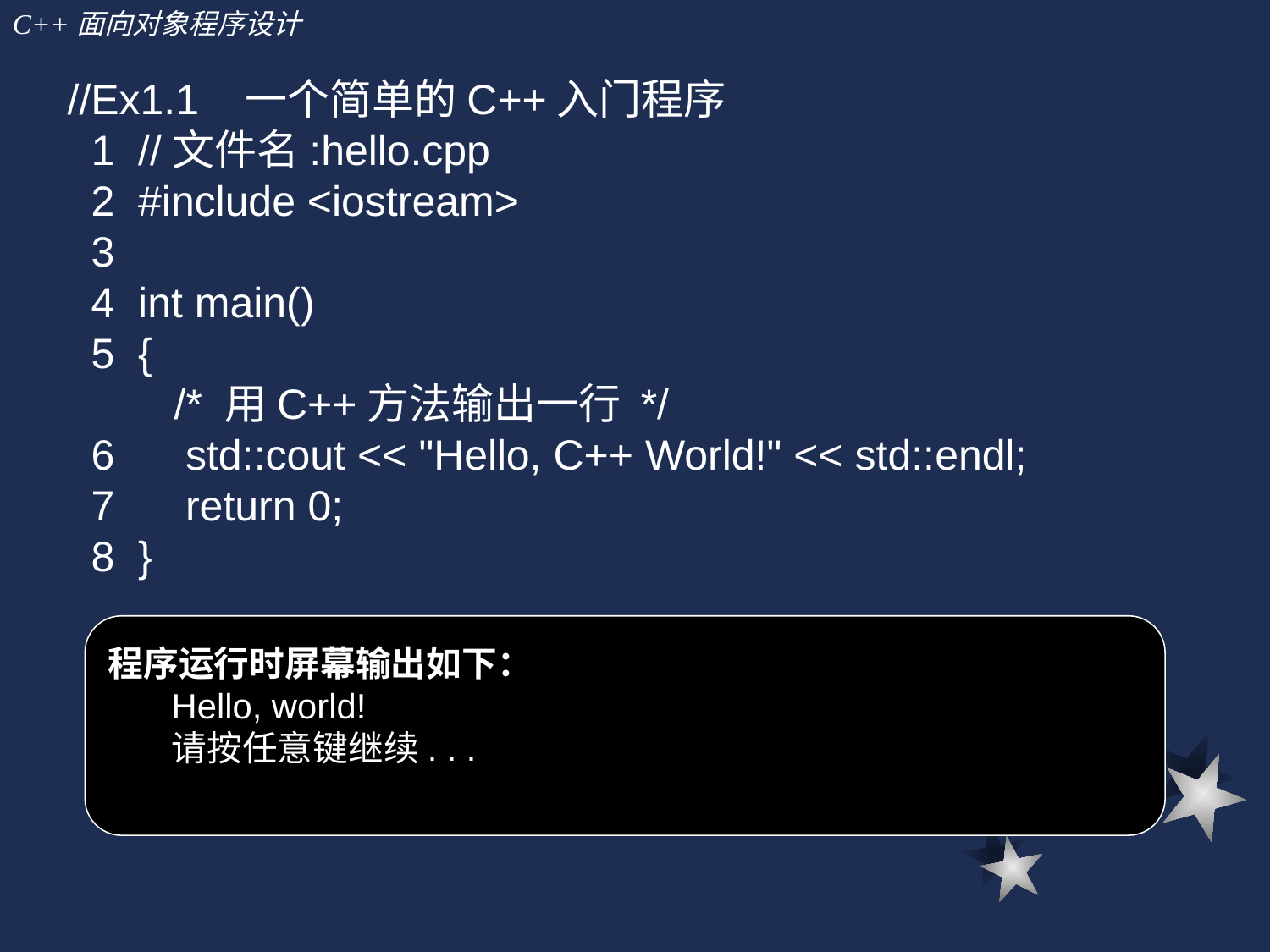

//Ex1.1   一个简单的C++入门程序
  1  //文件名:hello.cpp
  2  #include <iostream>
  3
  4  int main()
  5  {
         /* 用C++方法输出一行 */
  6      std::cout << "Hello, C++ World!" << std::endl;
  7      return 0;
  8  }

程序运行时屏幕输出如下：
Hello, world!
请按任意键继续. . .

19